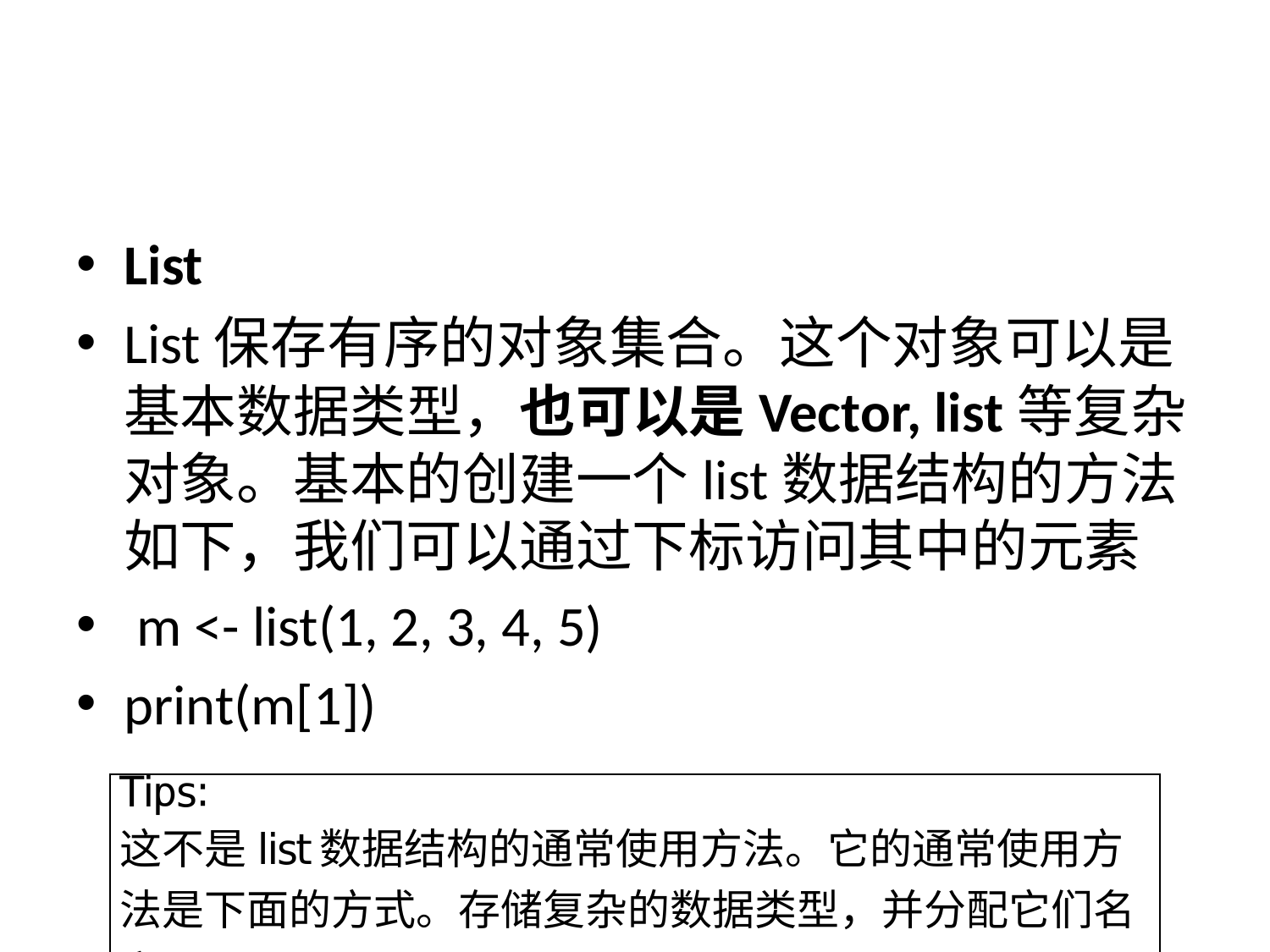

#
List
List保存有序的对象集合。这个对象可以是基本数据类型，也可以是Vector, list等复杂对象。基本的创建一个list数据结构的方法如下，我们可以通过下标访问其中的元素
 m <- list(1, 2, 3, 4, 5)
print(m[1])
| Tips: 这不是list数据结构的通常使用方法。它的通常使用方法是下面的方式。存储复杂的数据类型，并分配它们名字。 |
| --- |